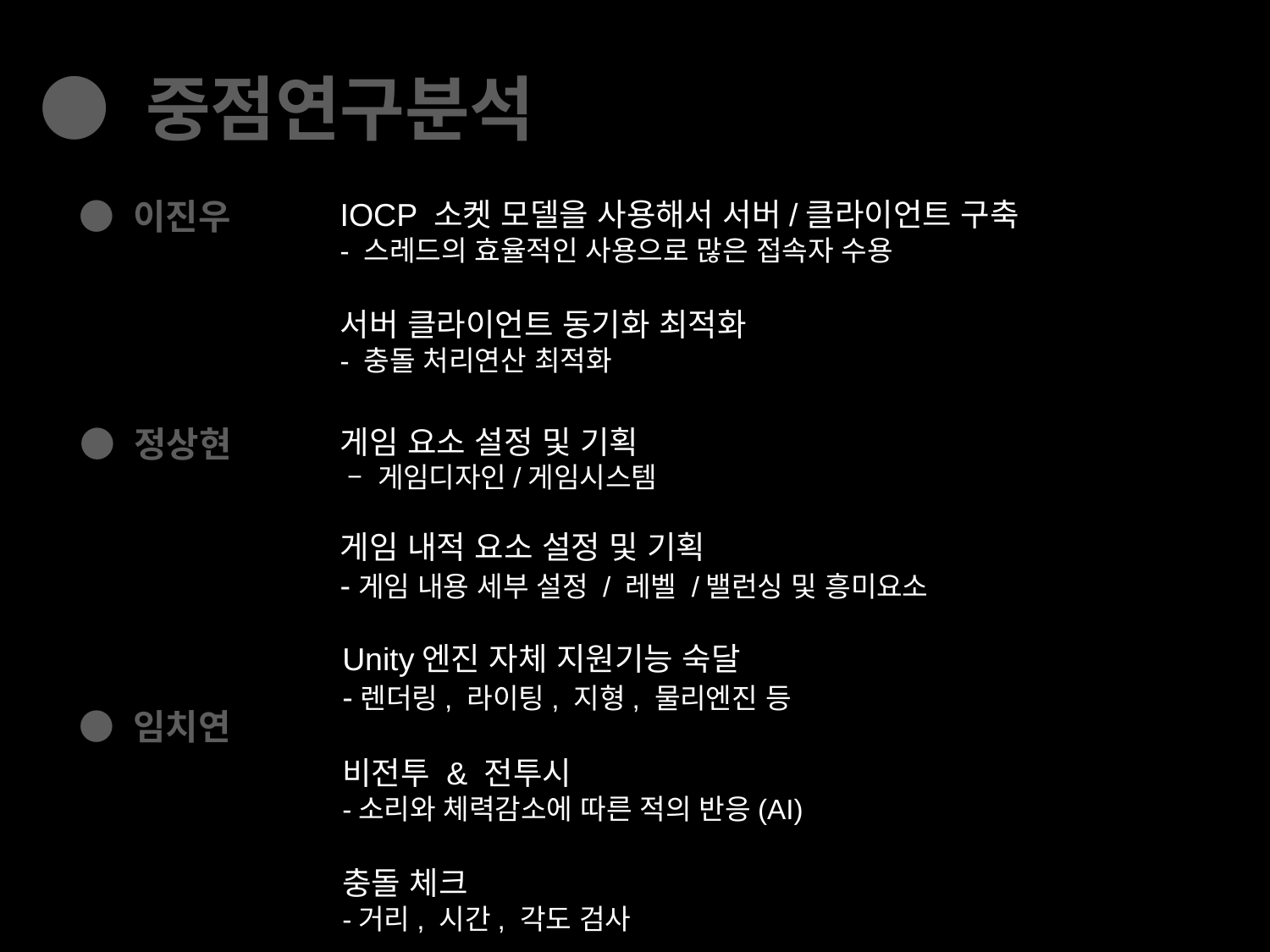

● 중점연구분석
● 이진우
IOCP 소켓 모델을 사용해서 서버/클라이언트 구축
- 스레드의 효율적인 사용으로 많은 접속자 수용

서버 클라이언트 동기화 최적화
- 충돌 처리연산 최적화
● 정상현
게임 요소 설정 및 기획
 – 게임디자인/게임시스템

게임 내적 요소 설정 및 기획
-게임 내용 세부 설정 / 레벨 /밸런싱 및 흥미요소
Unity엔진 자체 지원기능 숙달
-렌더링, 라이팅, 지형, 물리엔진 등

비전투 & 전투시
-소리와 체력감소에 따른 적의 반응(AI)

충돌 체크
-거리, 시간, 각도 검사
● 임치연